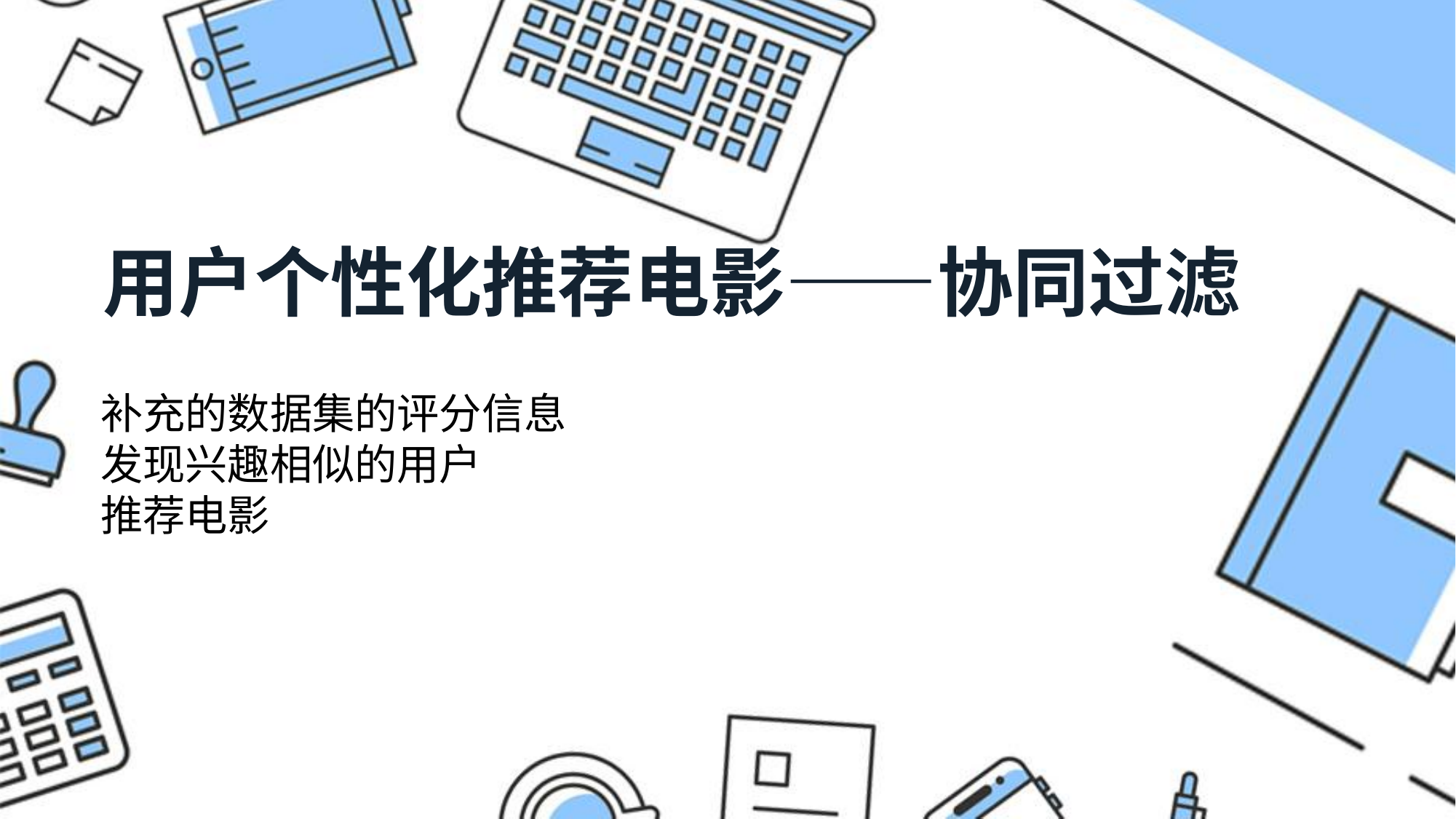

用户个性化推荐电影——协同过滤
补充的数据集的评分信息
发现兴趣相似的用户
推荐电影